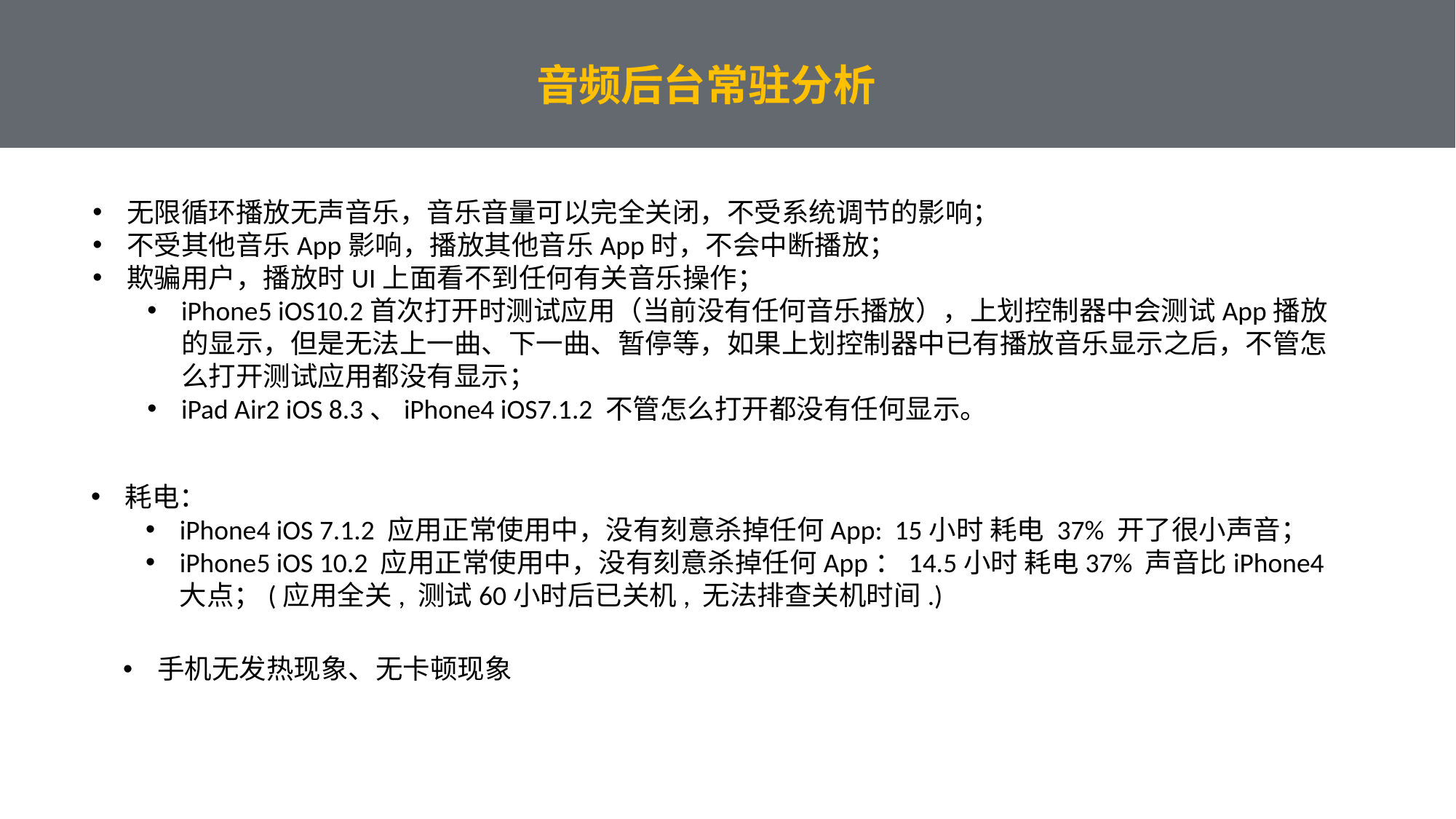

音频后台常驻分析

无限循环播放无声音乐，音乐音量可以完全关闭，不受系统调节的影响；
不受其他音乐App影响，播放其他音乐App时，不会中断播放；
欺骗用户，播放时UI上面看不到任何有关音乐操作；
iPhone5 iOS10.2首次打开时测试应用（当前没有任何音乐播放），上划控制器中会测试App播放的显示，但是无法上一曲、下一曲、暂停等，如果上划控制器中已有播放音乐显示之后，不管怎么打开测试应用都没有显示；
iPad Air2 iOS 8.3、iPhone4 iOS7.1.2 不管怎么打开都没有任何显示。
耗电：
iPhone4 iOS 7.1.2 应用正常使用中，没有刻意杀掉任何App:  15小时 耗电 37% 开了很小声音；
iPhone5 iOS 10.2 应用正常使用中，没有刻意杀掉任何App：14.5小时 耗电37% 声音比iPhone4大点；(应用全关, 测试60小时后已关机, 无法排查关机时间.)
手机无发热现象、无卡顿现象